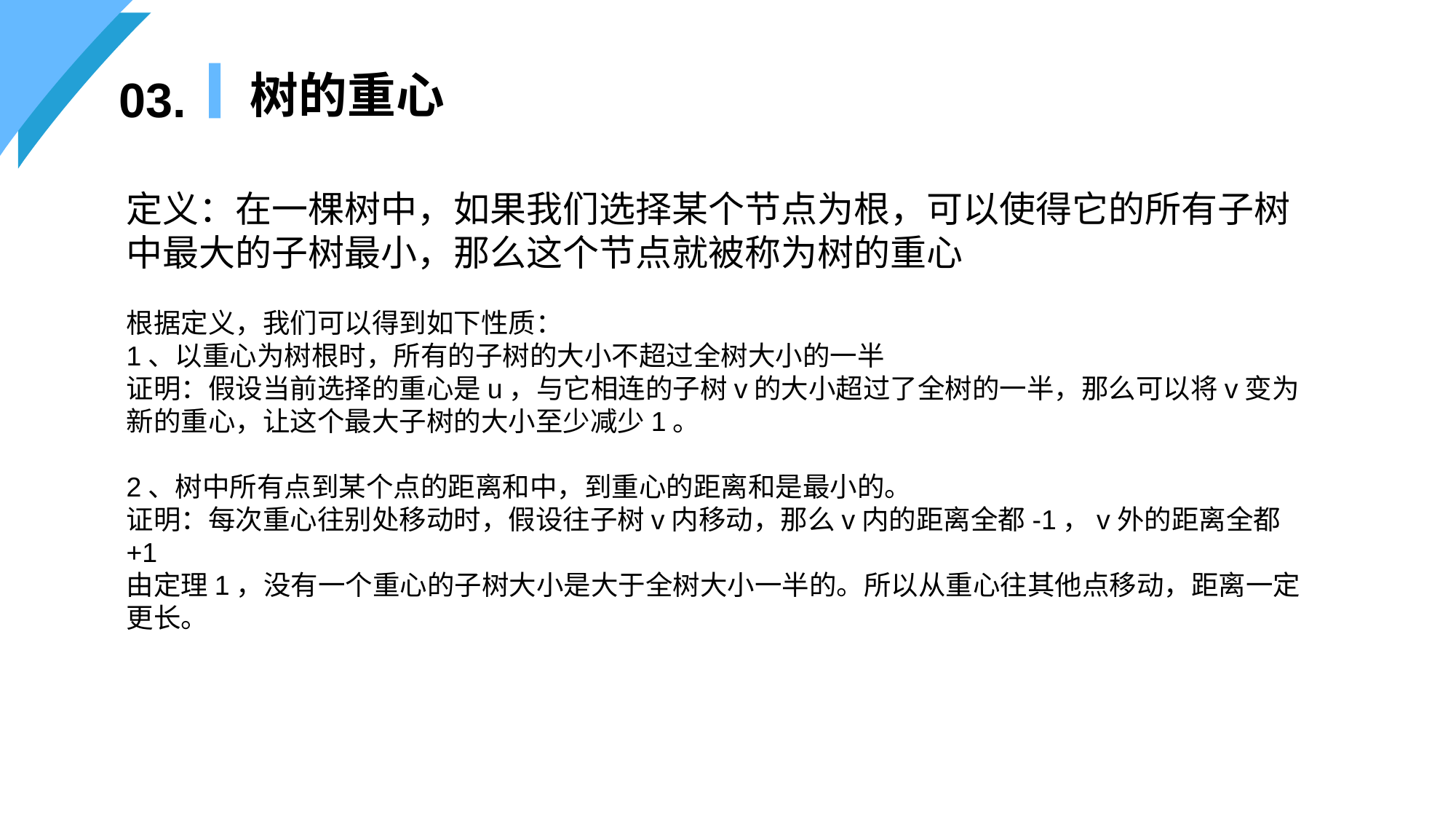

树的重心
03.

定义：在一棵树中，如果我们选择某个节点为根，可以使得它的所有子树中最大的子树最小，那么这个节点就被称为树的重心

根据定义，我们可以得到如下性质：
1、以重心为树根时，所有的子树的大小不超过全树大小的一半
证明：假设当前选择的重心是u，与它相连的子树v的大小超过了全树的一半，那么可以将v变为新的重心，让这个最大子树的大小至少减少1。

2、树中所有点到某个点的距离和中，到重心的距离和是最小的。
证明：每次重心往别处移动时，假设往子树v内移动，那么v内的距离全都-1，v外的距离全都+1
由定理1，没有一个重心的子树大小是大于全树大小一半的。所以从重心往其他点移动，距离一定更长。

添加标题
请您单击此处添加合适文字加以说明，可根据自己的需要适当地调整文字大小或者颜色等属性。